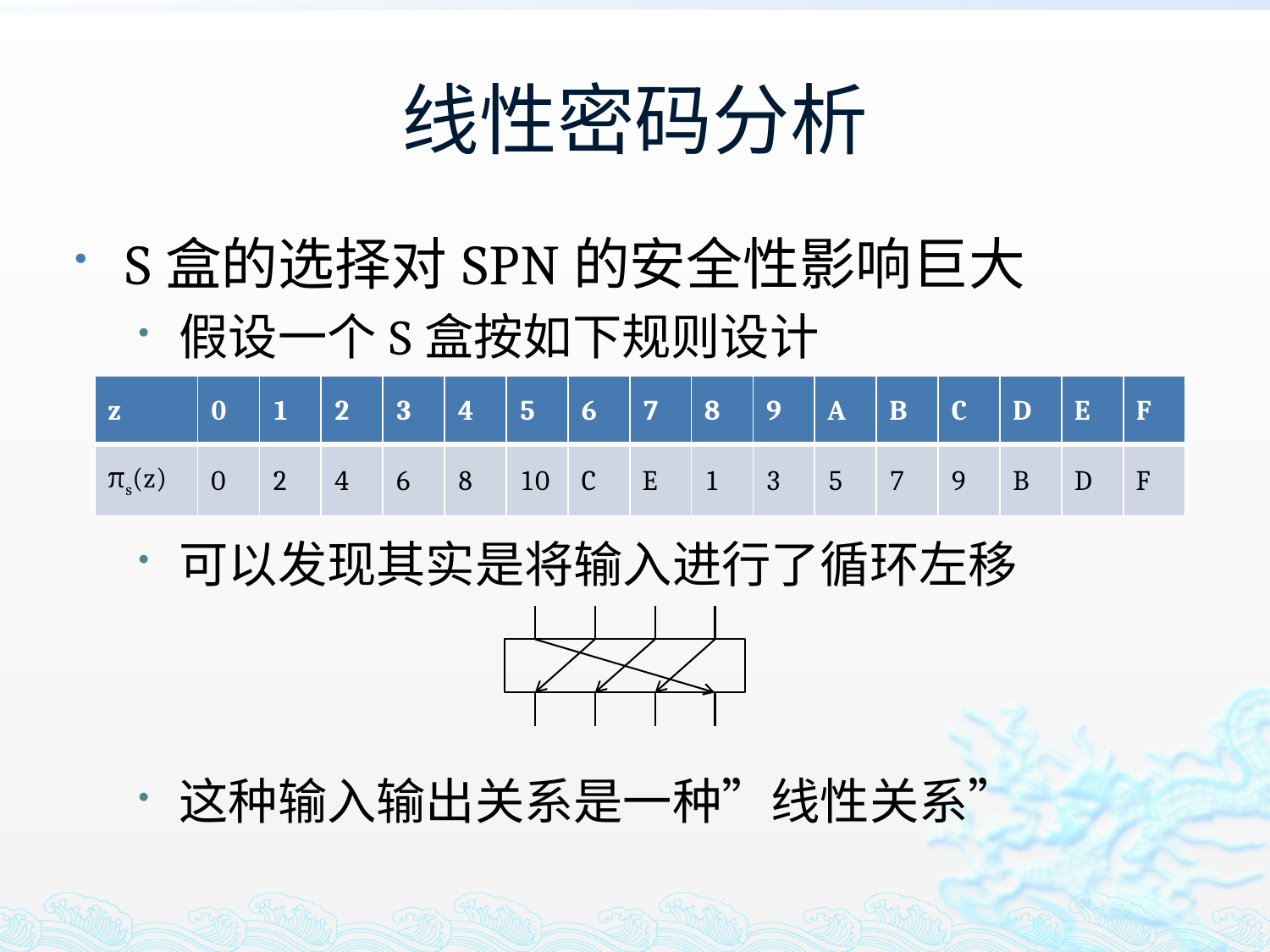

# 线性密码分析
S盒的选择对SPN的安全性影响巨大
假设一个S盒按如下规则设计

可以发现其实是将输入进行了循环左移

这种输入输出关系是一种”线性关系”
| z | 0 | 1 | 2 | 3 | 4 | 5 | 6 | 7 | 8 | 9 | A | B | C | D | E | F |
| --- | --- | --- | --- | --- | --- | --- | --- | --- | --- | --- | --- | --- | --- | --- | --- | --- |
| πs(z) | 0 | 2 | 4 | 6 | 8 | 10 | C | E | 1 | 3 | 5 | 7 | 9 | B | D | F |